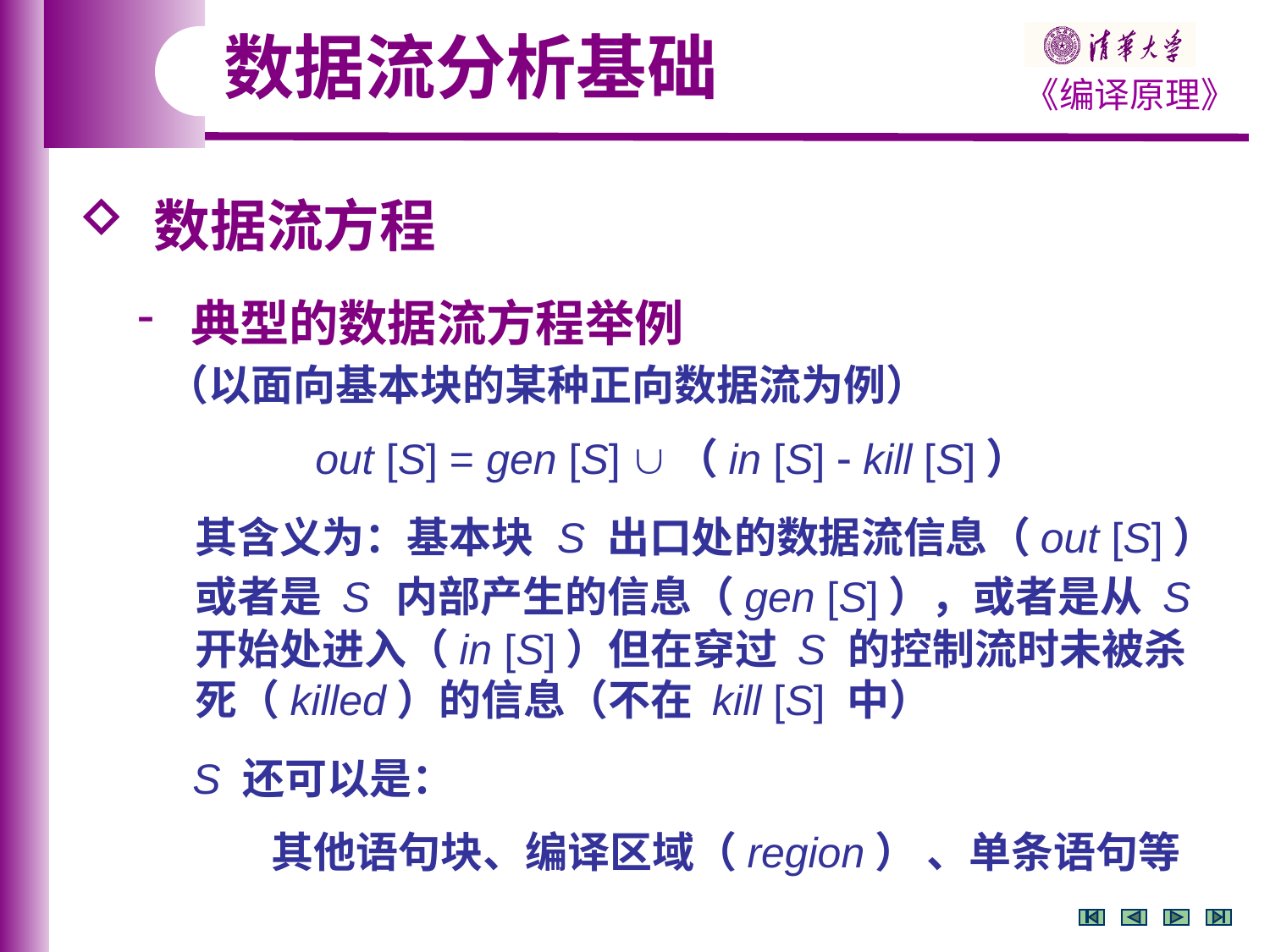

数据流分析基础
 数据流方程
 典型的数据流方程举例
  （以面向基本块的某种正向数据流为例）

               out [S] = gen [S] ∪（in [S] − kill [S]）

     其含义为：基本块 S 出口处的数据流信息（out [S]）
     或者是 S 内部产生的信息（gen [S]），或者是从 S
     开始处进入（in [S]）但在穿过 S 的控制流时未被杀
     死（killed）的信息（不在 kill [S] 中）

    S 还可以是：

             其他语句块、编译区域（region） 、单条语句等